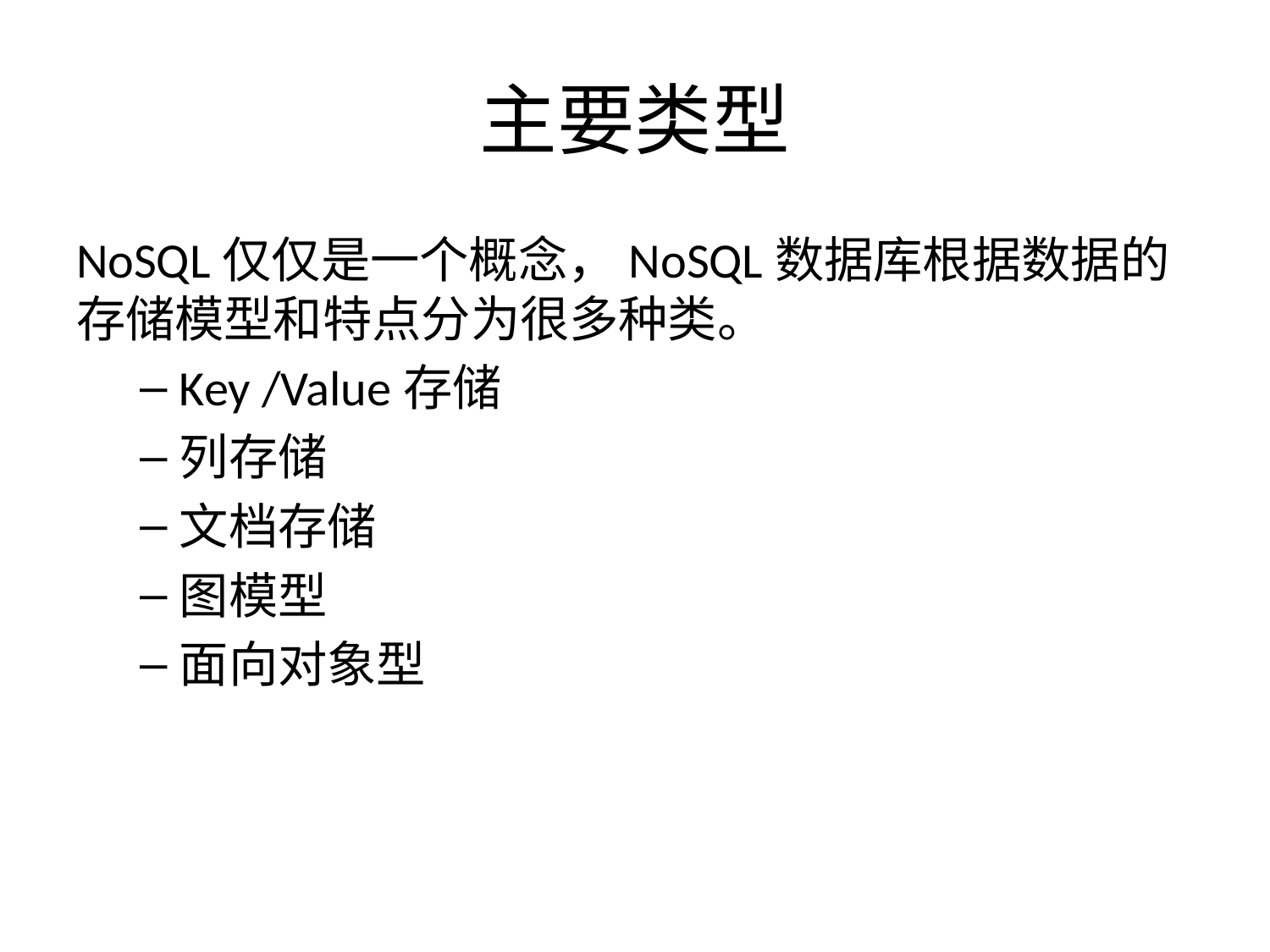

# 主要类型
NoSQL仅仅是一个概念，NoSQL数据库根据数据的存储模型和特点分为很多种类。
Key /Value存储
列存储
文档存储
图模型
面向对象型